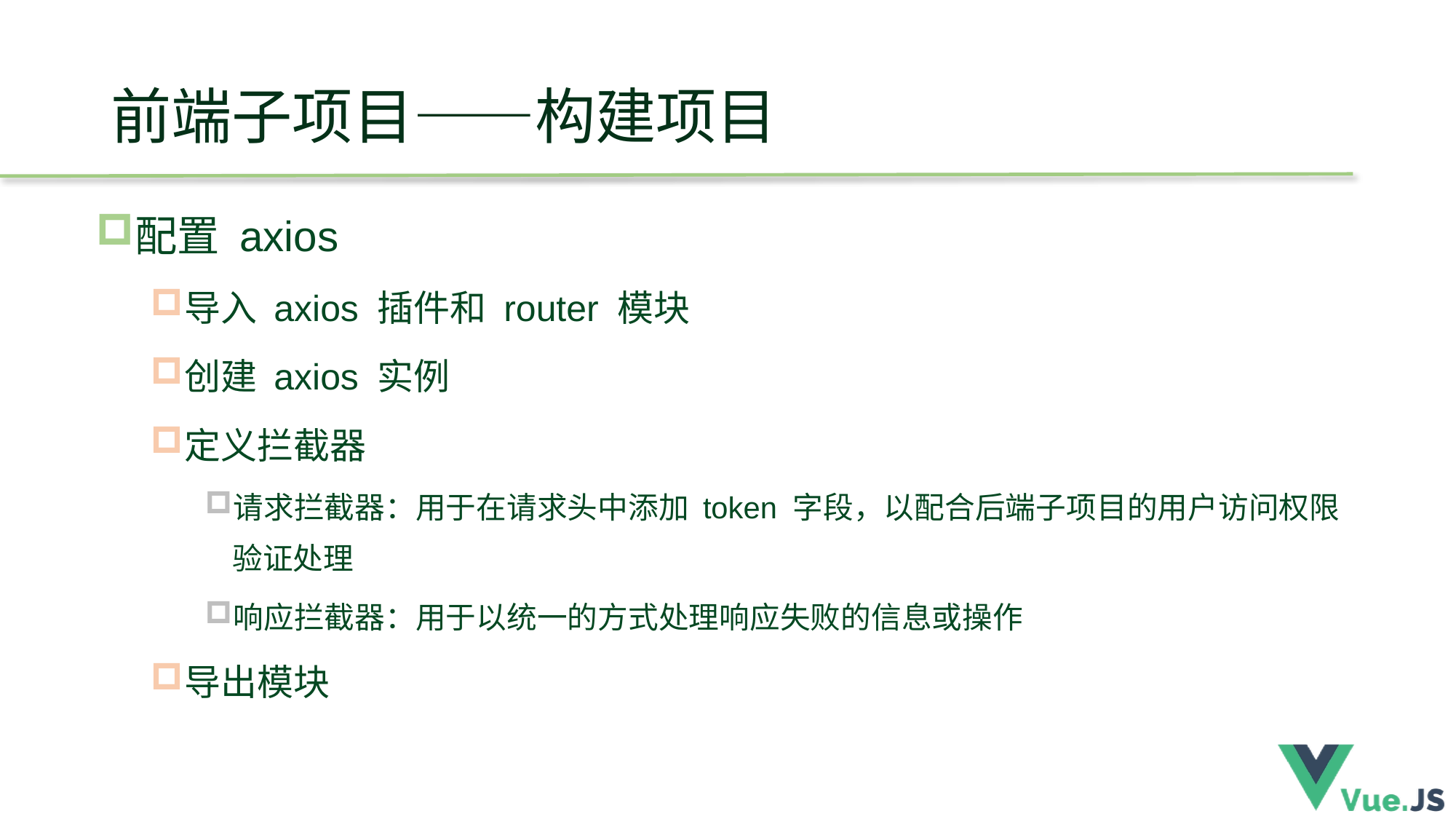

# 前端子项目——构建项目
配置 axios
导入 axios 插件和 router 模块
创建 axios 实例
定义拦截器
请求拦截器：用于在请求头中添加 token 字段，以配合后端子项目的用户访问权限验证处理
响应拦截器：用于以统一的方式处理响应失败的信息或操作
导出模块